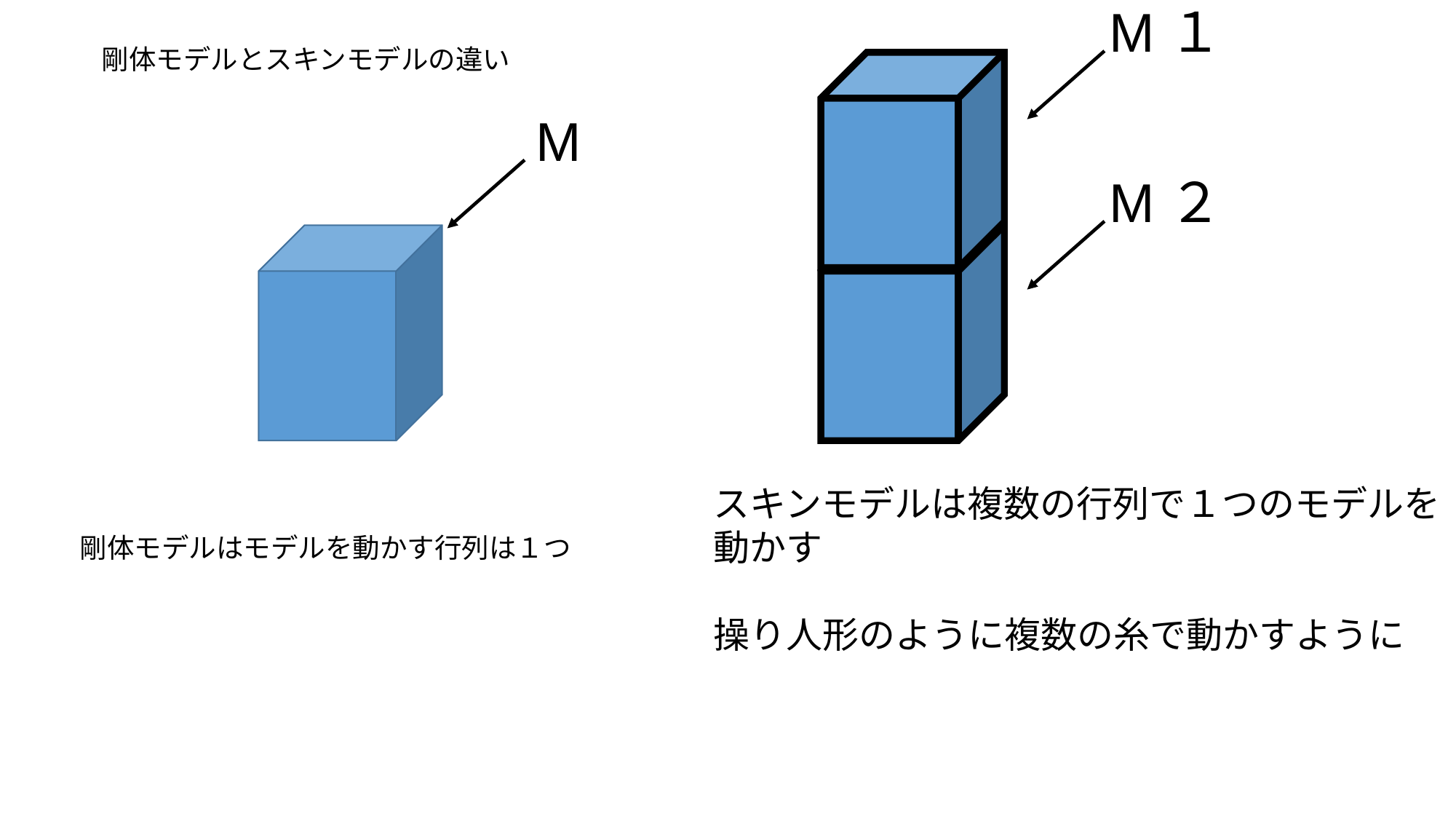

M１
剛体モデルとスキンモデルの違い

M
M２

スキンモデルは複数の行列で１つのモデルを
動かす

操り人形のように複数の糸で動かすように
剛体モデルはモデルを動かす行列は１つ